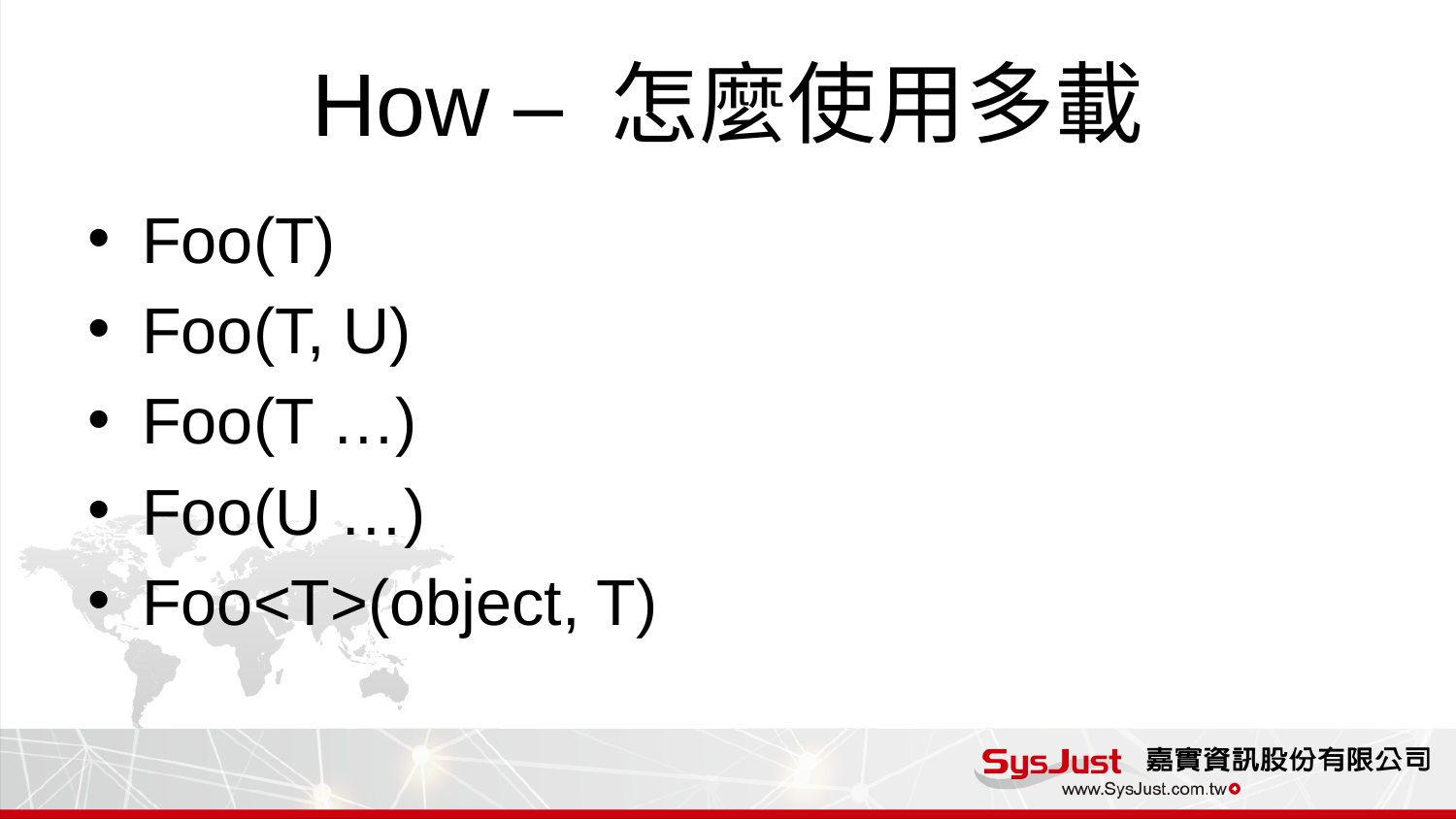

# How – 怎麼使用多載
Foo(T)
Foo(T, U)
Foo(T …)
Foo(U …)
Foo<T>(object, T)